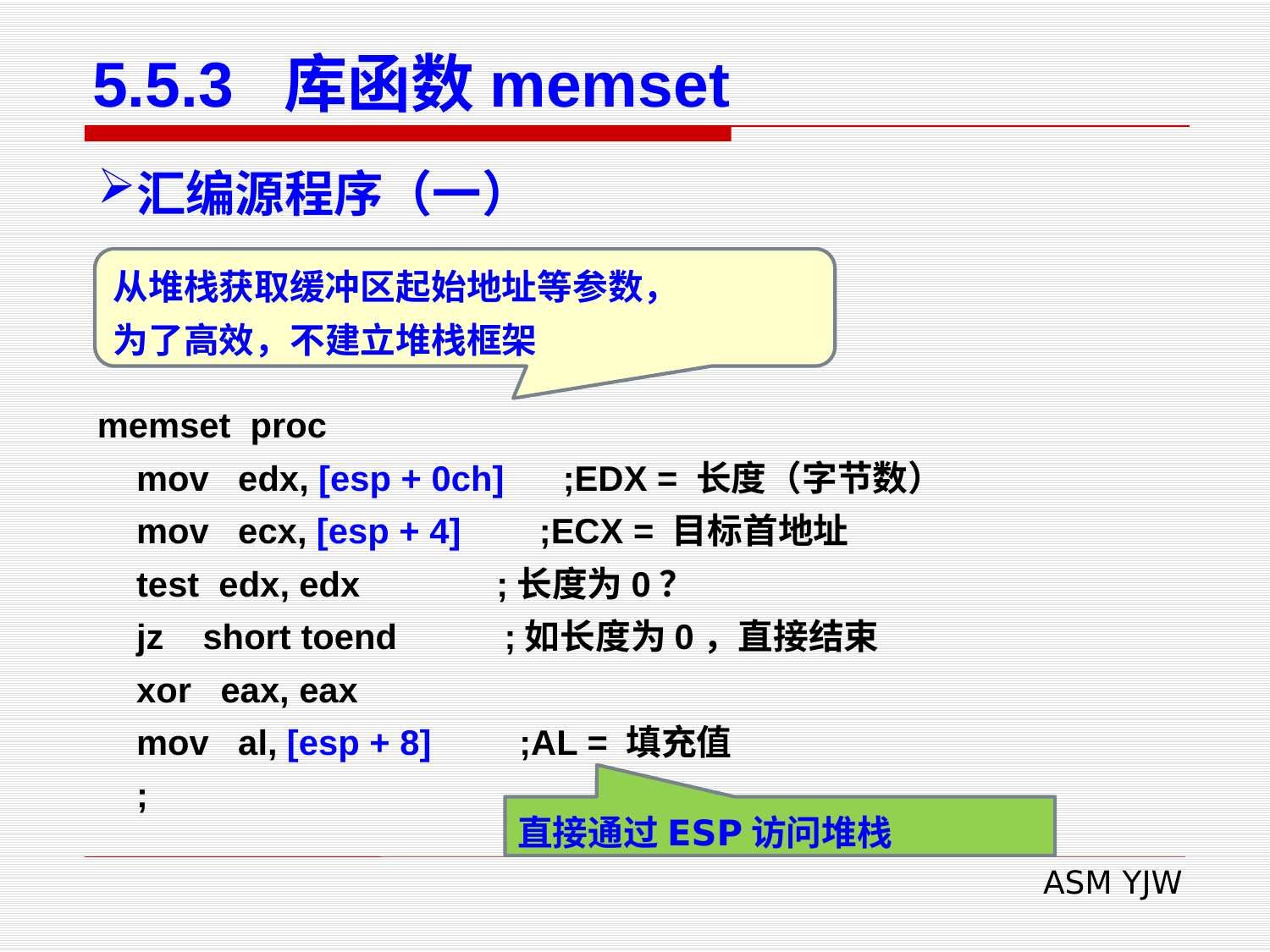

# 5.5.3  库函数memset
汇编源程序（一）
从堆栈获取缓冲区起始地址等参数，
为了高效，不建立堆栈框架
memset  proc
    mov   edx, [esp + 0ch]      ;EDX = 长度（字节数）
    mov   ecx, [esp + 4]        ;ECX = 目标首地址
    test  edx, edx              ;长度为0？
    jz    short toend           ;如长度为0，直接结束
    xor   eax, eax
    mov   al, [esp + 8]         ;AL = 填充值
    ;
直接通过ESP访问堆栈